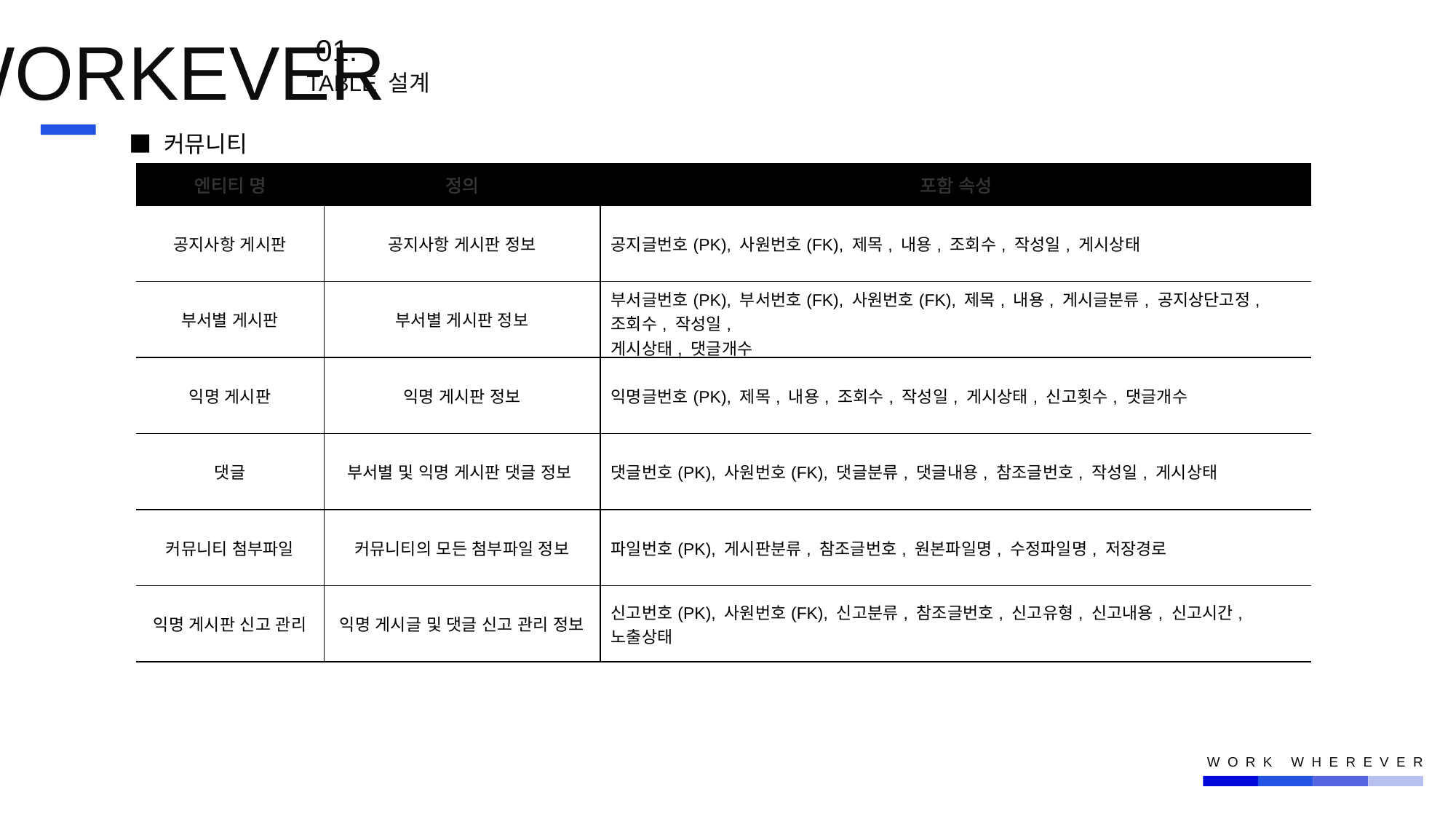

WORKEVER
01.
TABLE 설계

■ 커뮤니티
| 엔티티 명 | 정의 | 포함 속성 |
| --- | --- | --- |
| 공지사항 게시판 | 공지사항 게시판 정보 | 공지글번호(PK), 사원번호(FK), 제목, 내용, 조회수, 작성일, 게시상태 |
| 부서별 게시판 | 부서별 게시판 정보 | 부서글번호(PK), 부서번호(FK), 사원번호(FK), 제목, 내용, 게시글분류, 공지상단고정, 조회수, 작성일, 게시상태, 댓글개수 |
| 익명 게시판 | 익명 게시판 정보 | 익명글번호(PK), 제목, 내용, 조회수, 작성일, 게시상태, 신고횟수, 댓글개수 |
| 댓글 | 부서별 및 익명 게시판 댓글 정보 | 댓글번호(PK), 사원번호(FK), 댓글분류, 댓글내용, 참조글번호, 작성일, 게시상태 |
| 커뮤니티 첨부파일 | 커뮤니티의 모든 첨부파일 정보 | 파일번호(PK), 게시판분류, 참조글번호, 원본파일명, 수정파일명, 저장경로 |
| 익명 게시판 신고 관리 | 익명 게시글 및 댓글 신고 관리 정보 | 신고번호(PK), 사원번호(FK), 신고분류, 참조글번호, 신고유형, 신고내용, 신고시간, 노출상태 |
WORK WHEREVER